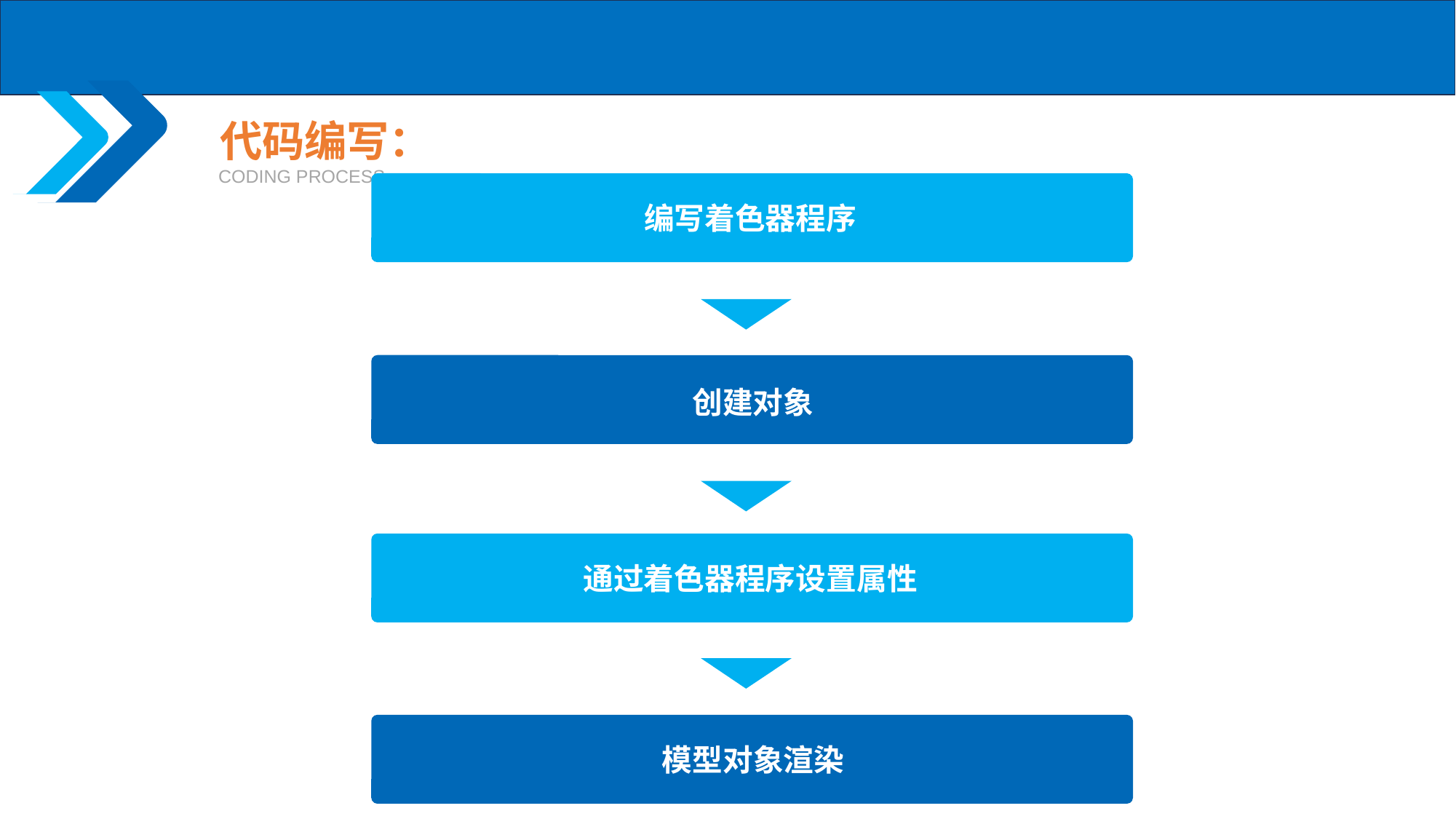

代码编写：
CODING PROCESS

编写着色器程序

创建对象

通过着色器程序设置属性

模型对象渲染